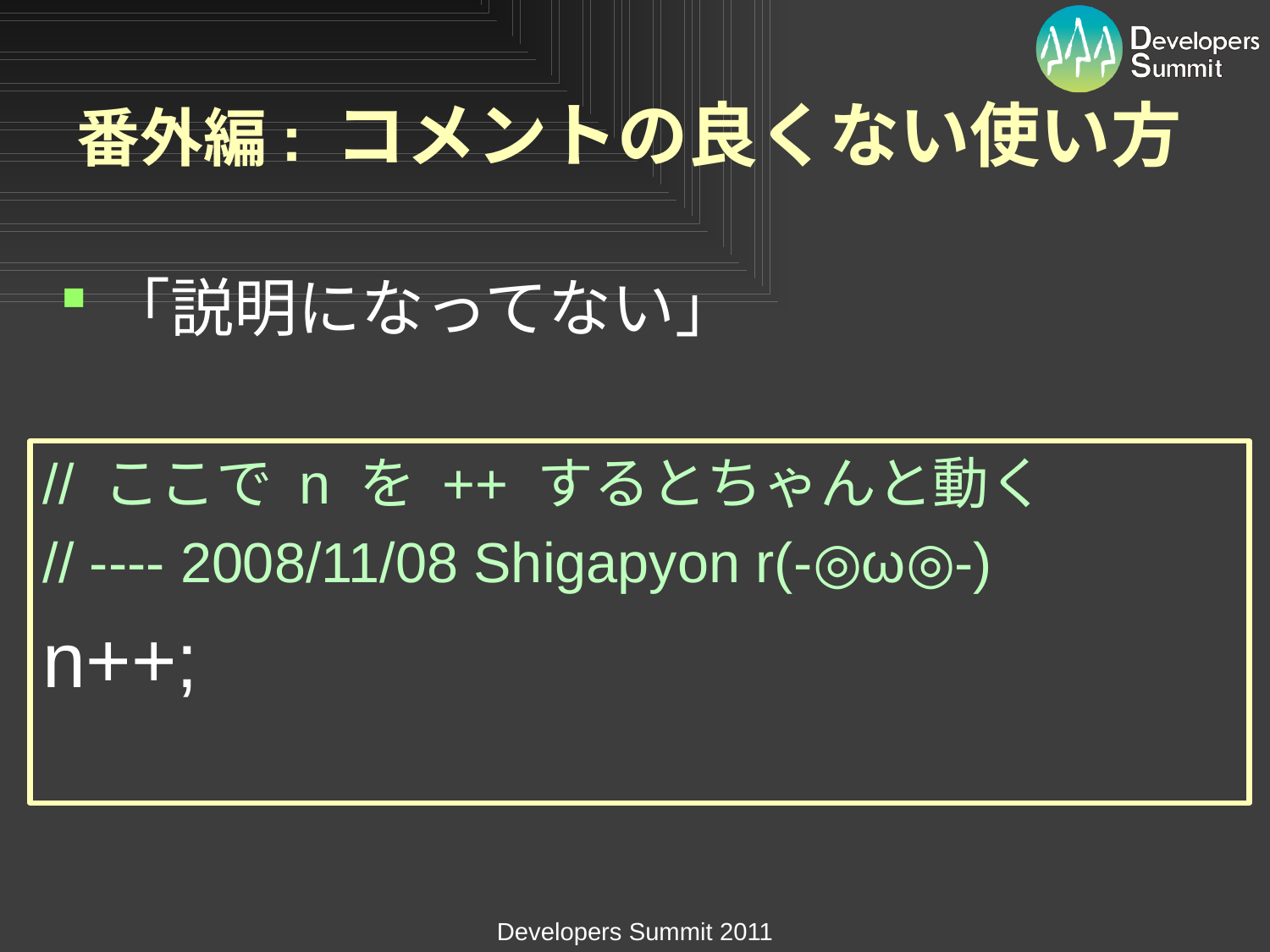

# 番外編: コメントの良くない使い方
「説明になってない」
// ここで n を ++ するとちゃんと動く
// ---- 2008/11/08 Shigapyon r(-◎ω◎-)
n++;